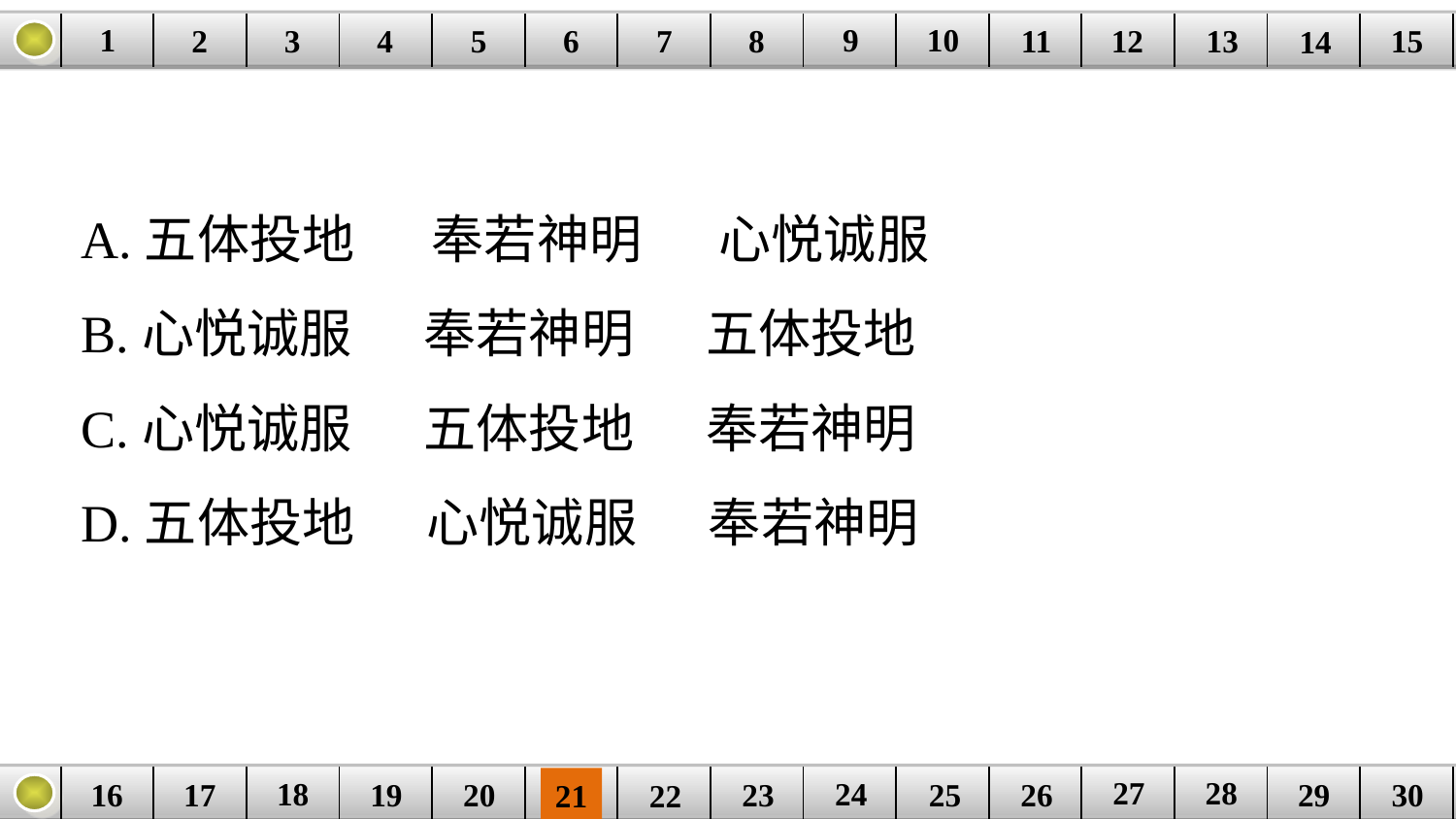

9
10
1
3
4
5
6
8
11
2
12
15
|  |  |  |  |  |  |  |  |  |  |  |  |  |  |  |
| --- | --- | --- | --- | --- | --- | --- | --- | --- | --- | --- | --- | --- | --- | --- |
7
13
14

A.五体投地　  奉若神明　  心悦诚服
B.心悦诚服      奉若神明      五体投地
C.心悦诚服      五体投地      奉若神明
D.五体投地      心悦诚服      奉若神明

27
28
18
24
16
25
26
30
|  |  |  |  |  |  |  |  |  |  |  |  |  |  |  |
| --- | --- | --- | --- | --- | --- | --- | --- | --- | --- | --- | --- | --- | --- | --- |
23
17
19
20
29
21
22